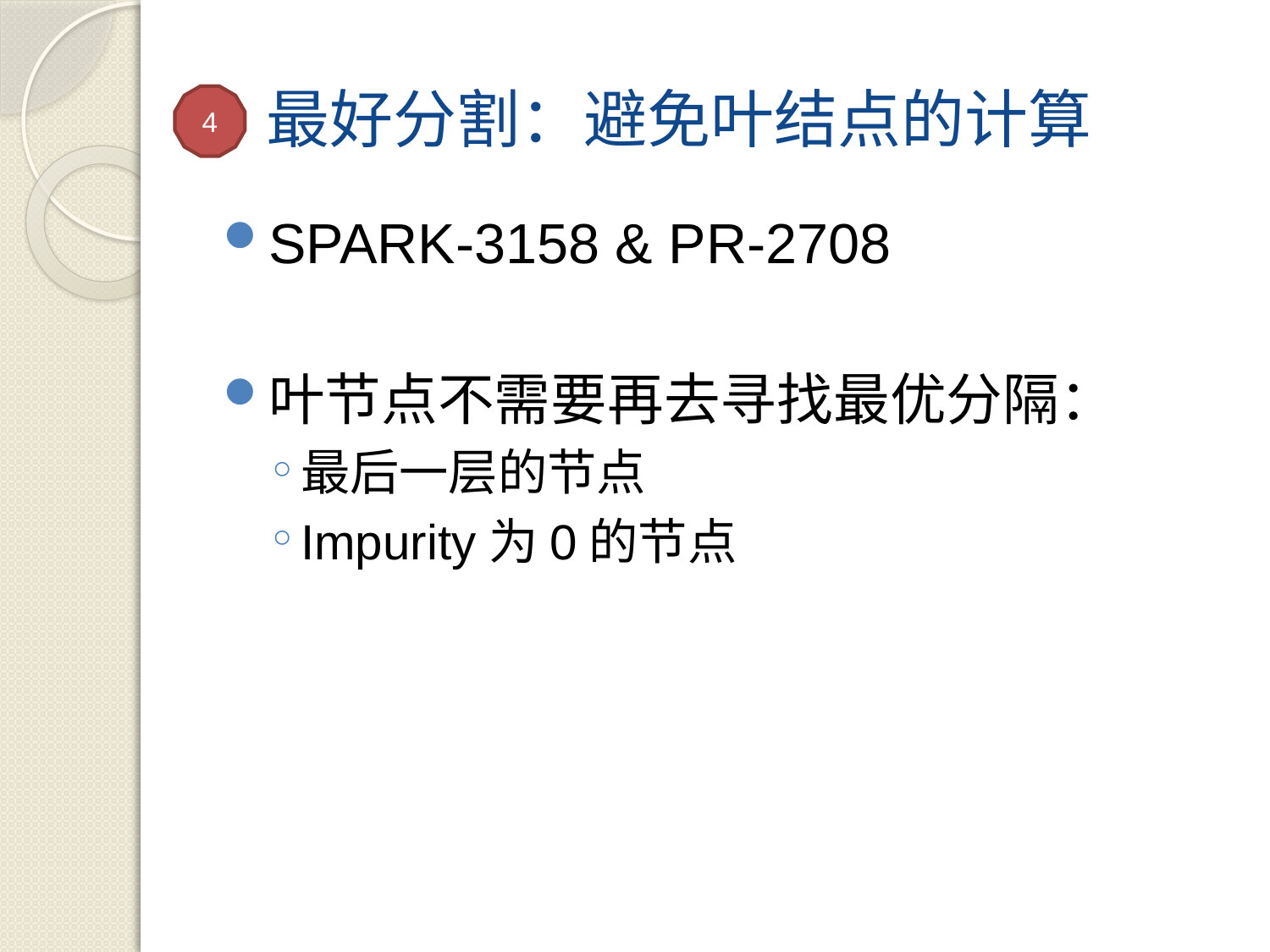

# 最好分割：避免叶结点的计算
4
SPARK-3158 & PR-2708

叶节点不需要再去寻找最优分隔：
最后一层的节点
Impurity为0的节点